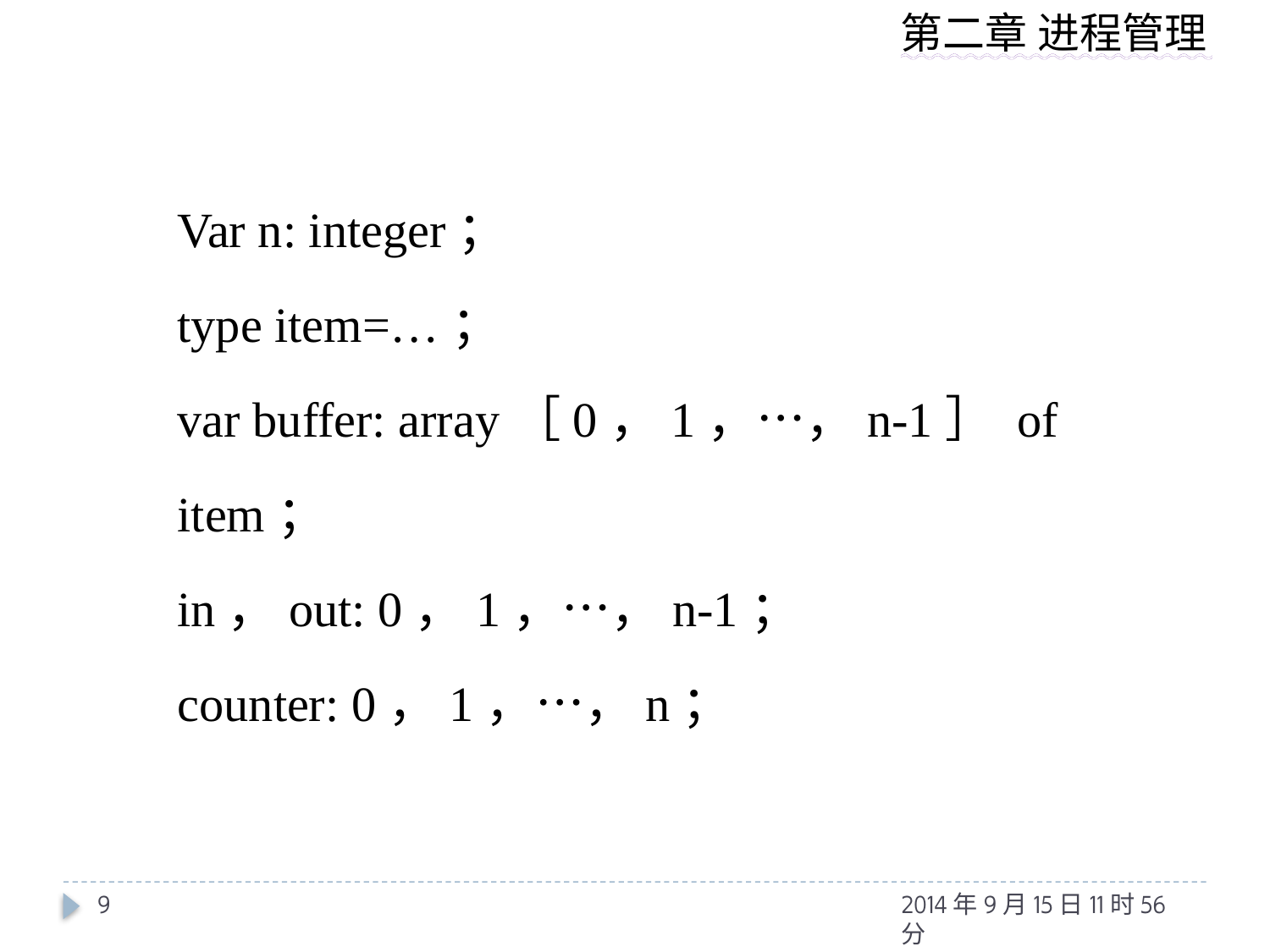

Var n: integer；
type item=…；
var buffer: array［0，1，…，n-1］ of item；
in，out: 0，1，…，n-1；
counter: 0，1，…，n；
9
2014年9月15日11时56分